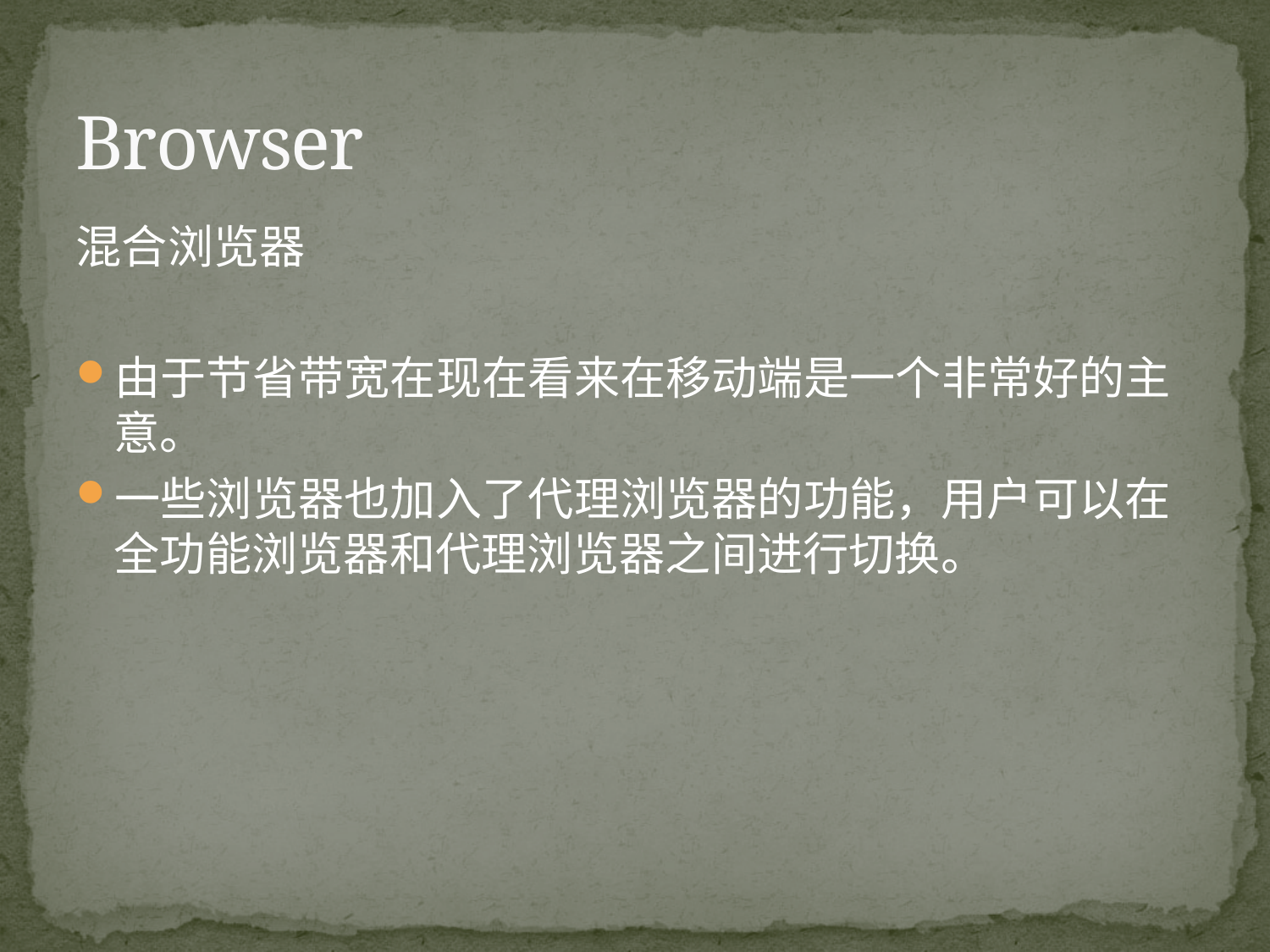

# Browser
混合浏览器

由于节省带宽在现在看来在移动端是一个非常好的主意。
一些浏览器也加入了代理浏览器的功能，用户可以在全功能浏览器和代理浏览器之间进行切换。